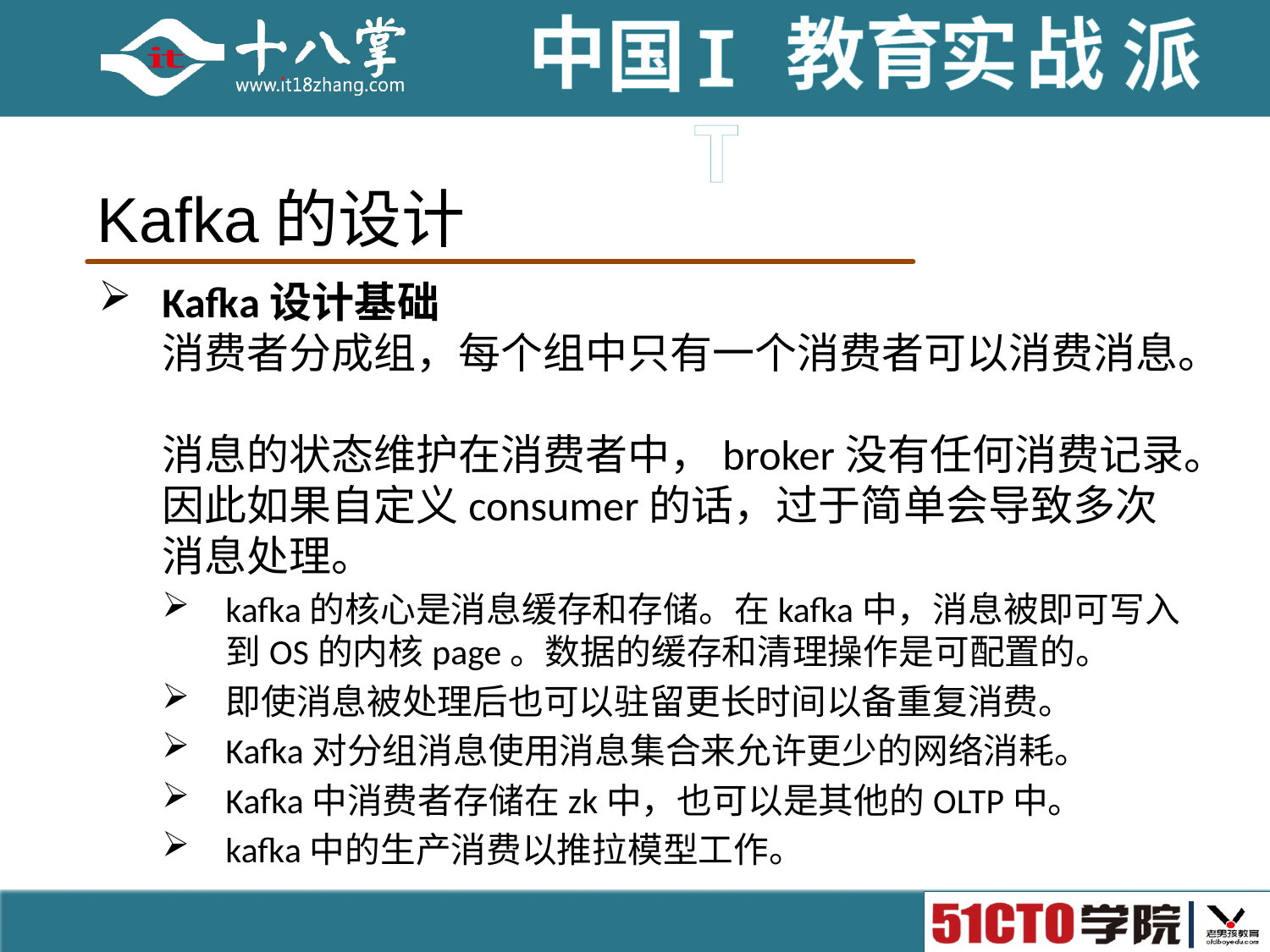

# Kafka的设计
Kafka设计基础
消费者分成组，每个组中只有一个消费者可以消费消息。
消息的状态维护在消费者中，broker没有任何消费记录。因此如果自定义consumer的话，过于简单会导致多次消息处理。
kafka的核心是消息缓存和存储。在kafka中，消息被即可写入到OS的内核page。数据的缓存和清理操作是可配置的。
即使消息被处理后也可以驻留更长时间以备重复消费。
Kafka对分组消息使用消息集合来允许更少的网络消耗。
Kafka中消费者存储在zk中，也可以是其他的OLTP中。
kafka中的生产消费以推拉模型工作。